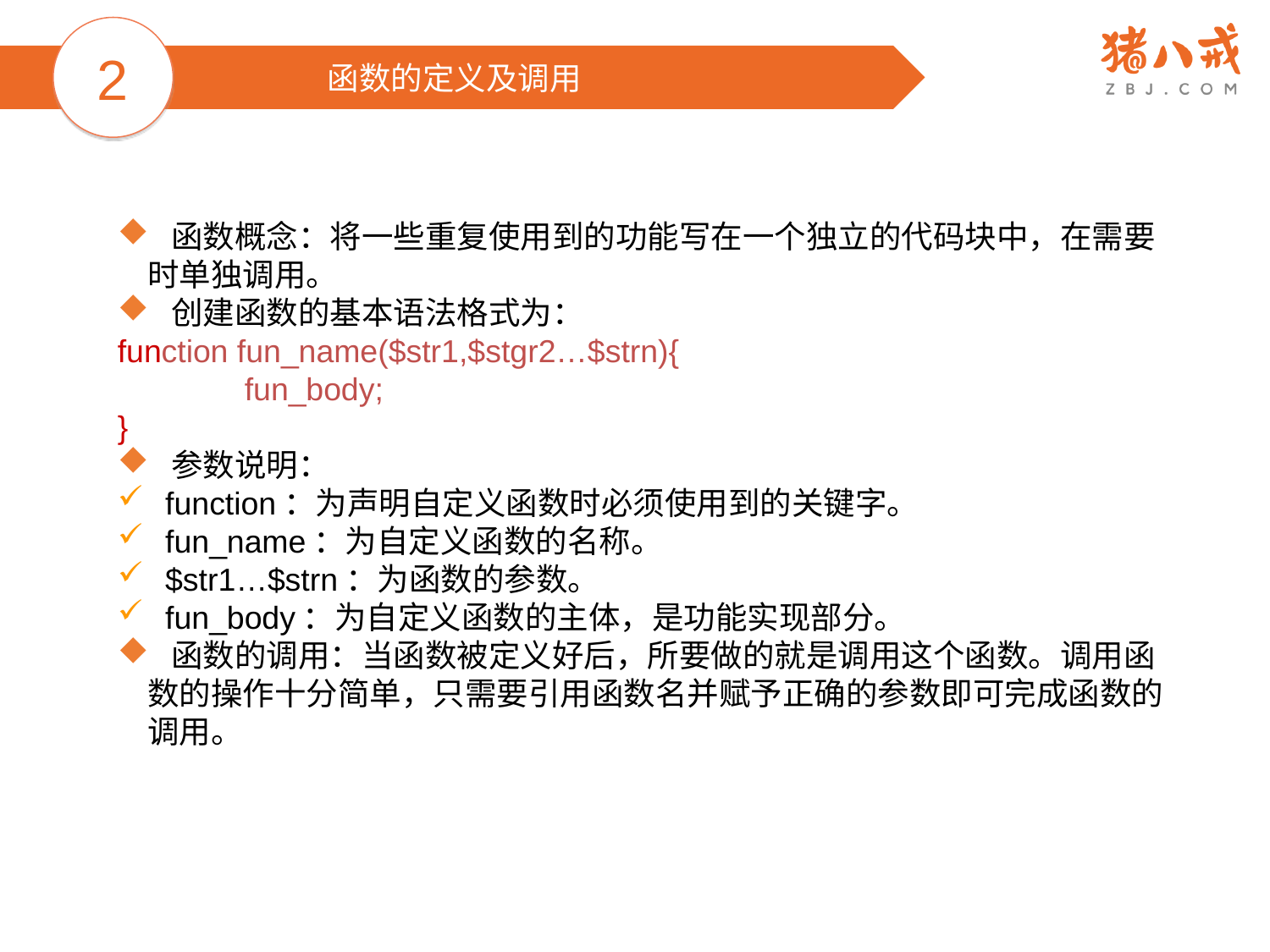

2
函数的定义及调用

  函数概念：将一些重复使用到的功能写在一个独立的代码块中，在需要时单独调用。
  创建函数的基本语法格式为：
function fun_name($str1,$stgr2…$strn){
	fun_body;
}
  参数说明：
  function：为声明自定义函数时必须使用到的关键字。
  fun_name：为自定义函数的名称。
  $str1…$strn：为函数的参数。
  fun_body：为自定义函数的主体，是功能实现部分。
  函数的调用：当函数被定义好后，所要做的就是调用这个函数。调用函数的操作十分简单，只需要引用函数名并赋予正确的参数即可完成函数的调用。